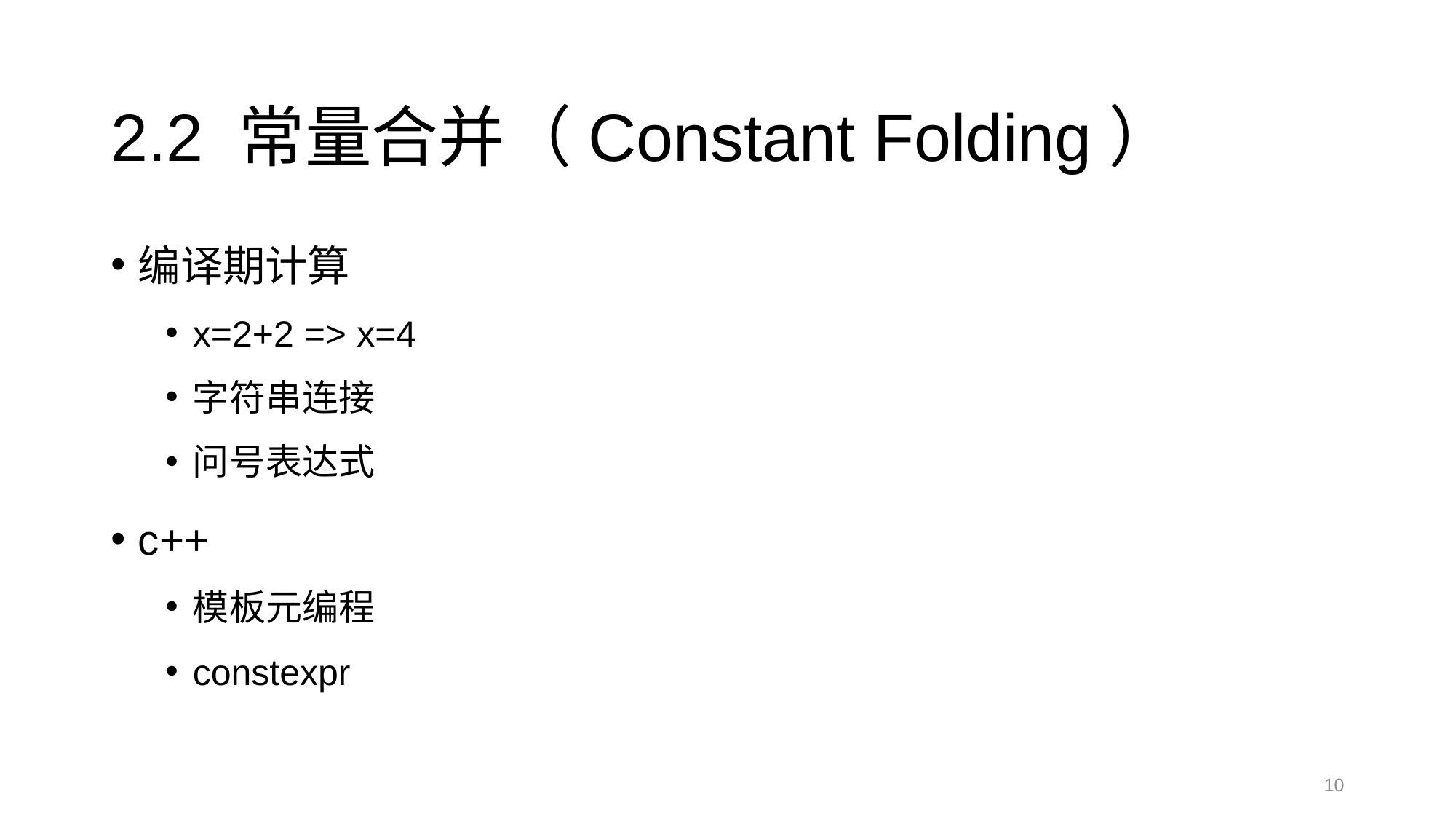

# 2.2 常量合并（Constant Folding）
编译期计算
x=2+2 => x=4
字符串连接
问号表达式
c++
模板元编程
constexpr
10